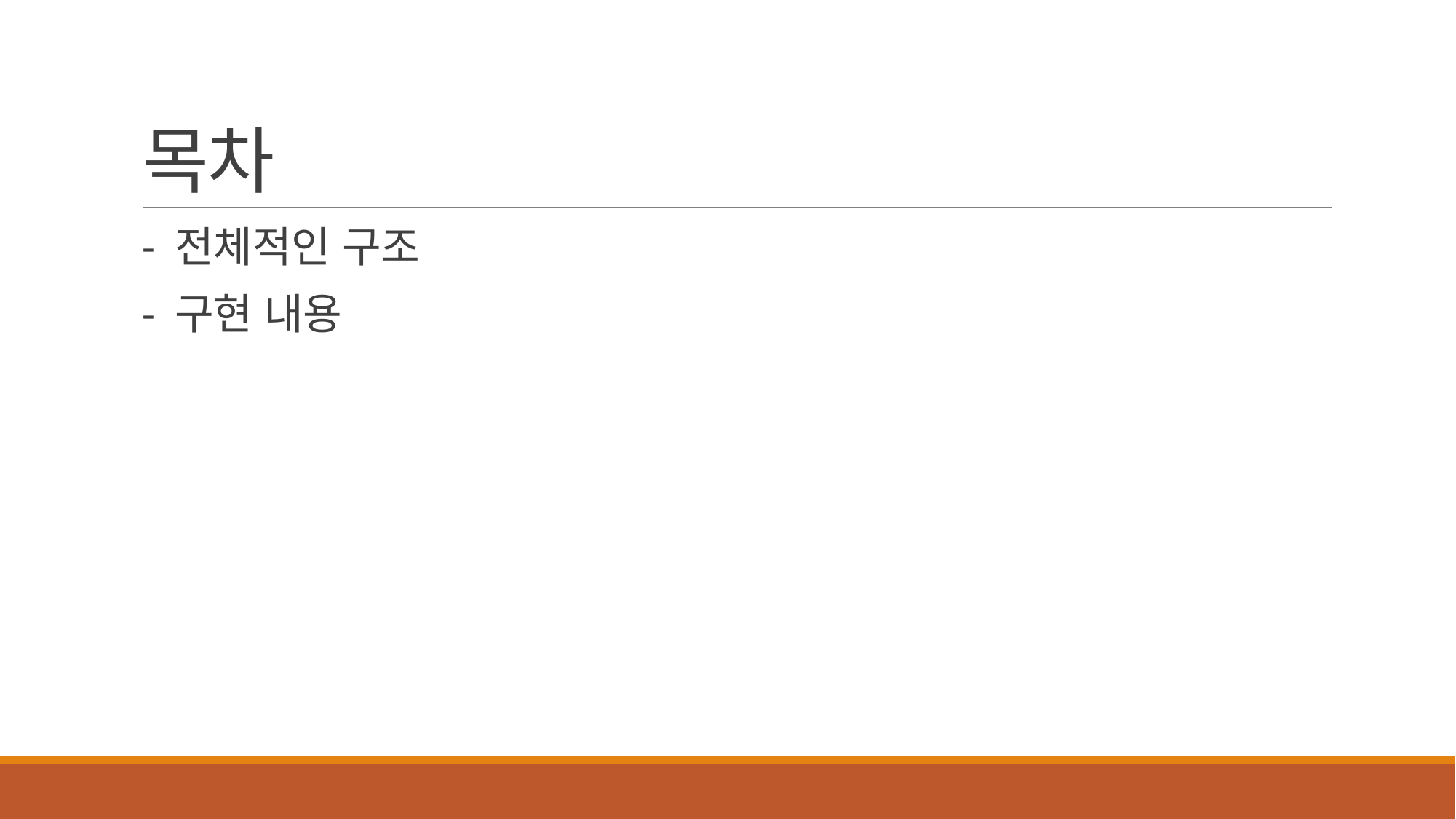

# 목차
- 전체적인 구조
- 구현 내용